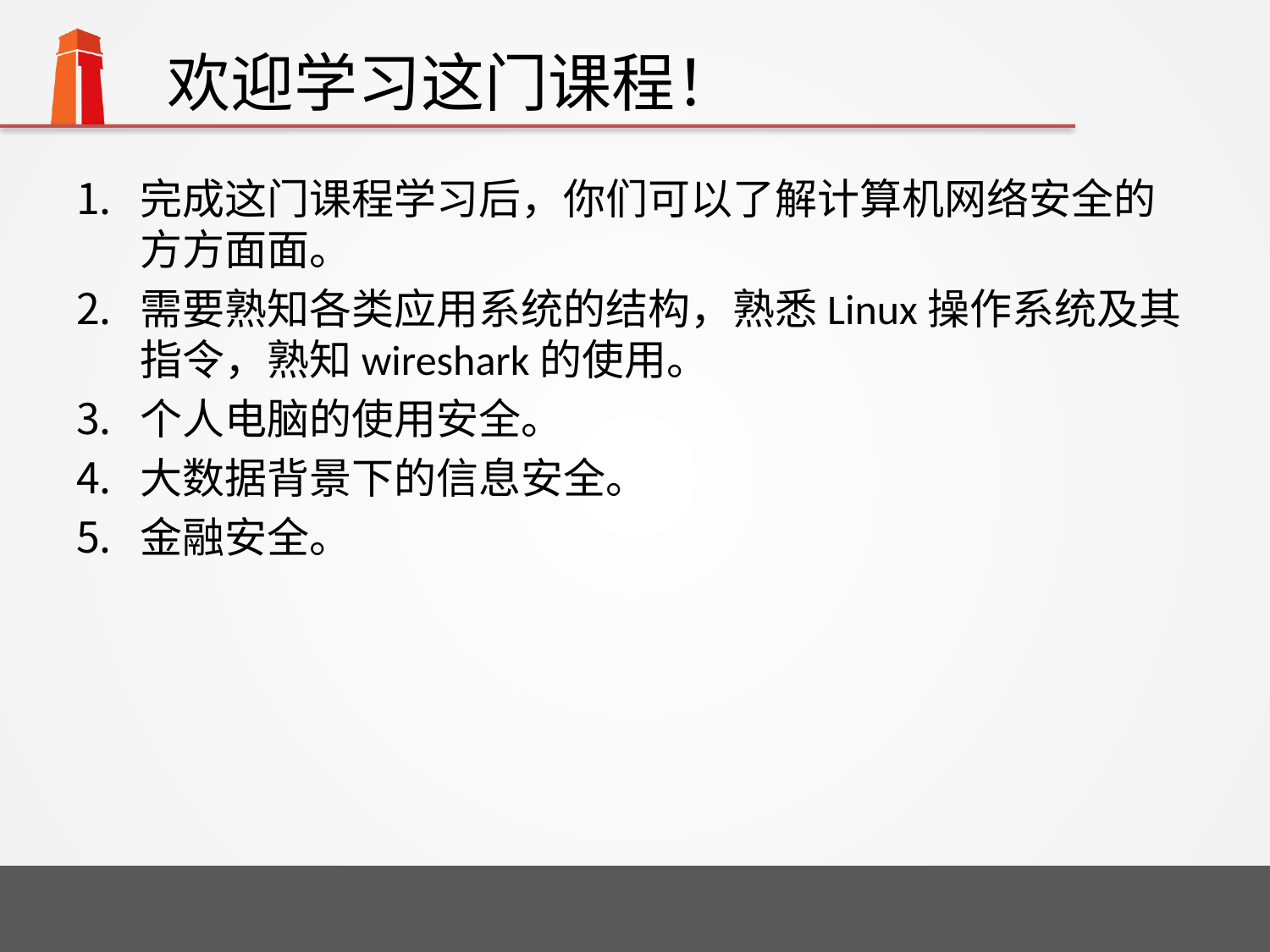

# 欢迎学习这门课程！
完成这门课程学习后，你们可以了解计算机网络安全的方方面面。
需要熟知各类应用系统的结构，熟悉Linux操作系统及其指令，熟知wireshark的使用。
个人电脑的使用安全。
大数据背景下的信息安全。
金融安全。